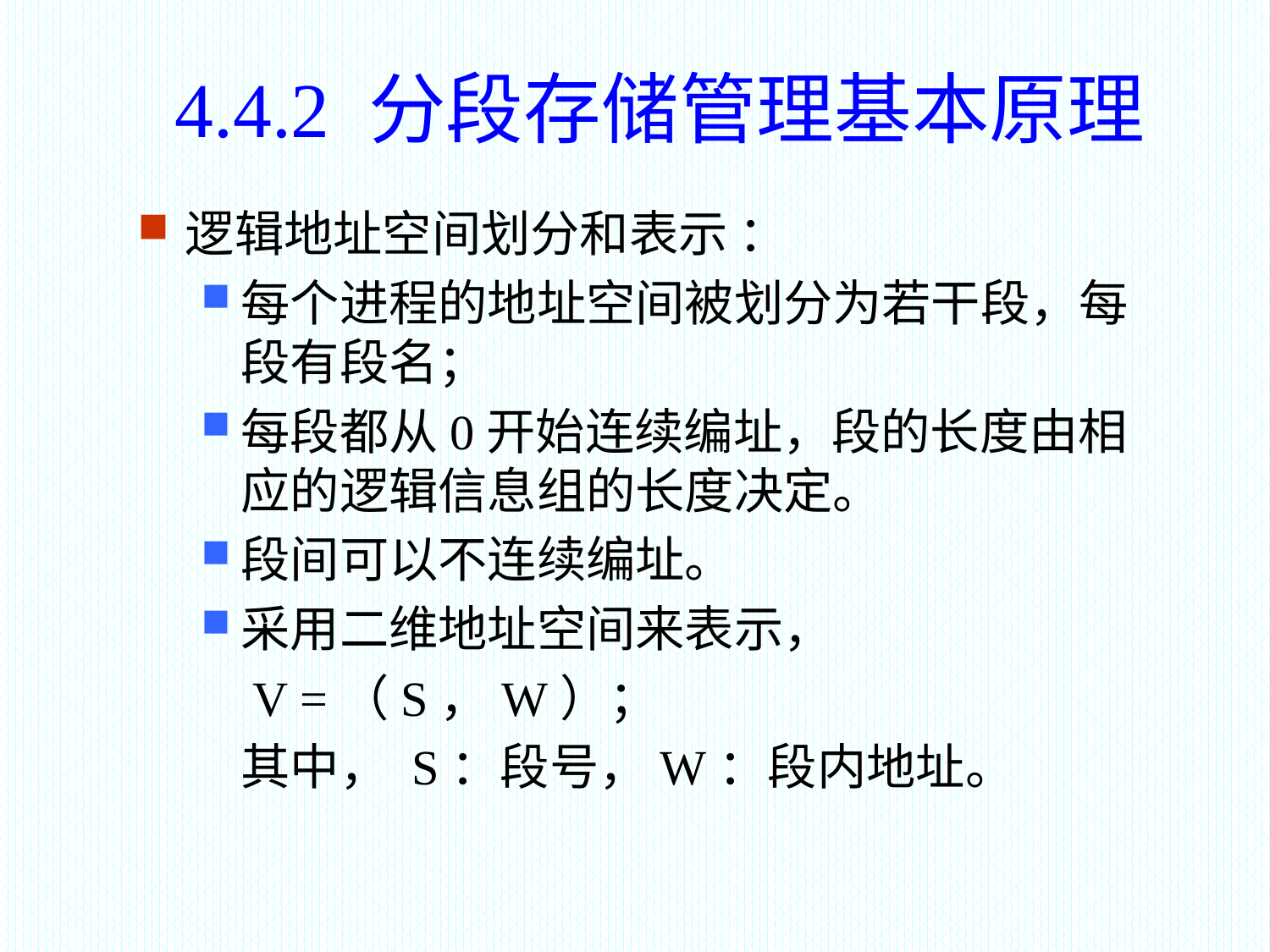

4.4.2 分段存储管理基本原理
逻辑地址空间划分和表示 ：
每个进程的地址空间被划分为若干段，每段有段名；
每段都从0开始连续编址，段的长度由相应的逻辑信息组的长度决定。
段间可以不连续编址。
采用二维地址空间来表示，
	 V =（S，W）；
	其中， S：段号，W：段内地址。